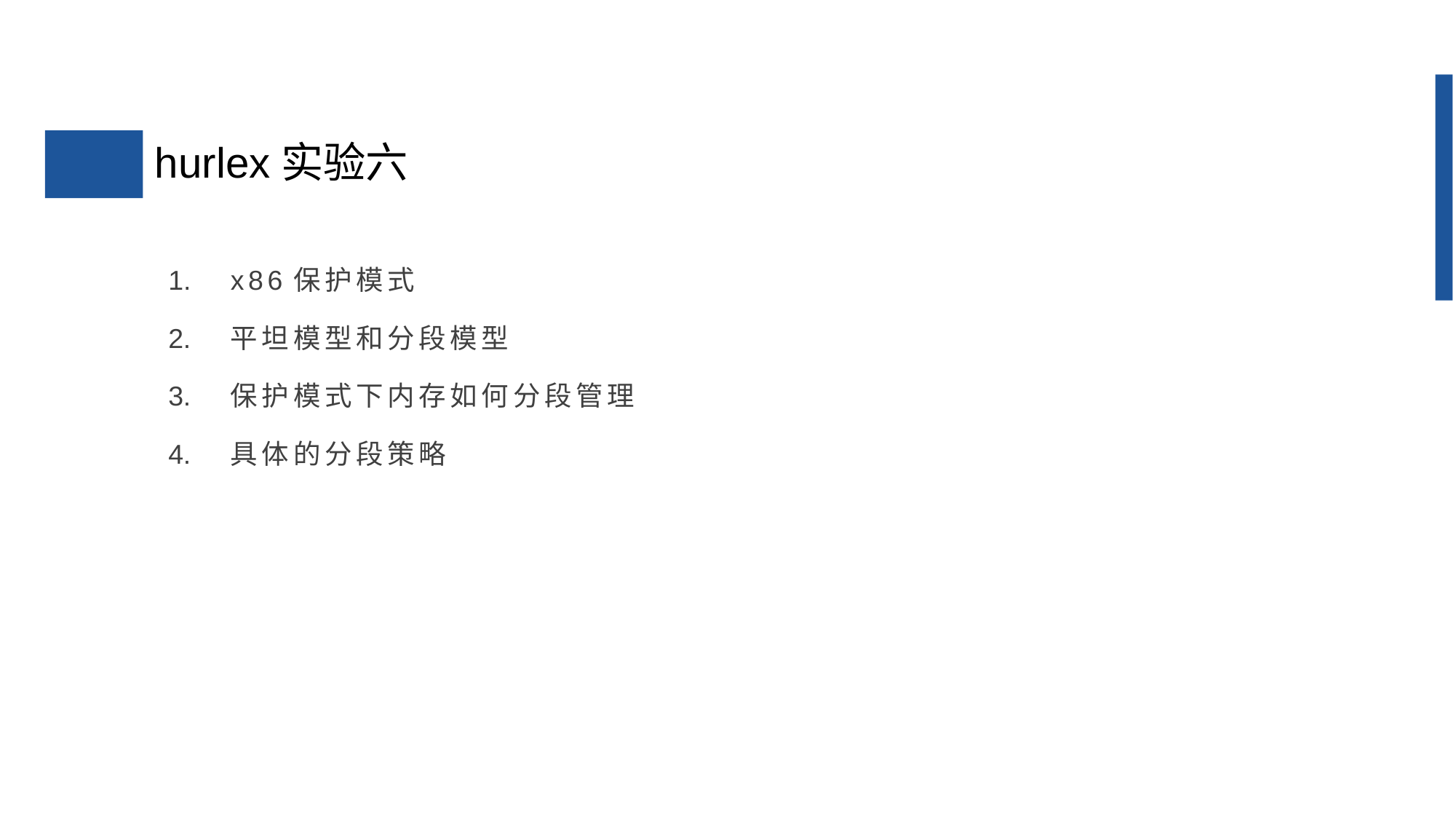

hurlex实验六

x86保护模式
平坦模型和分段模型
保护模式下内存如何分段管理
具体的分段策略